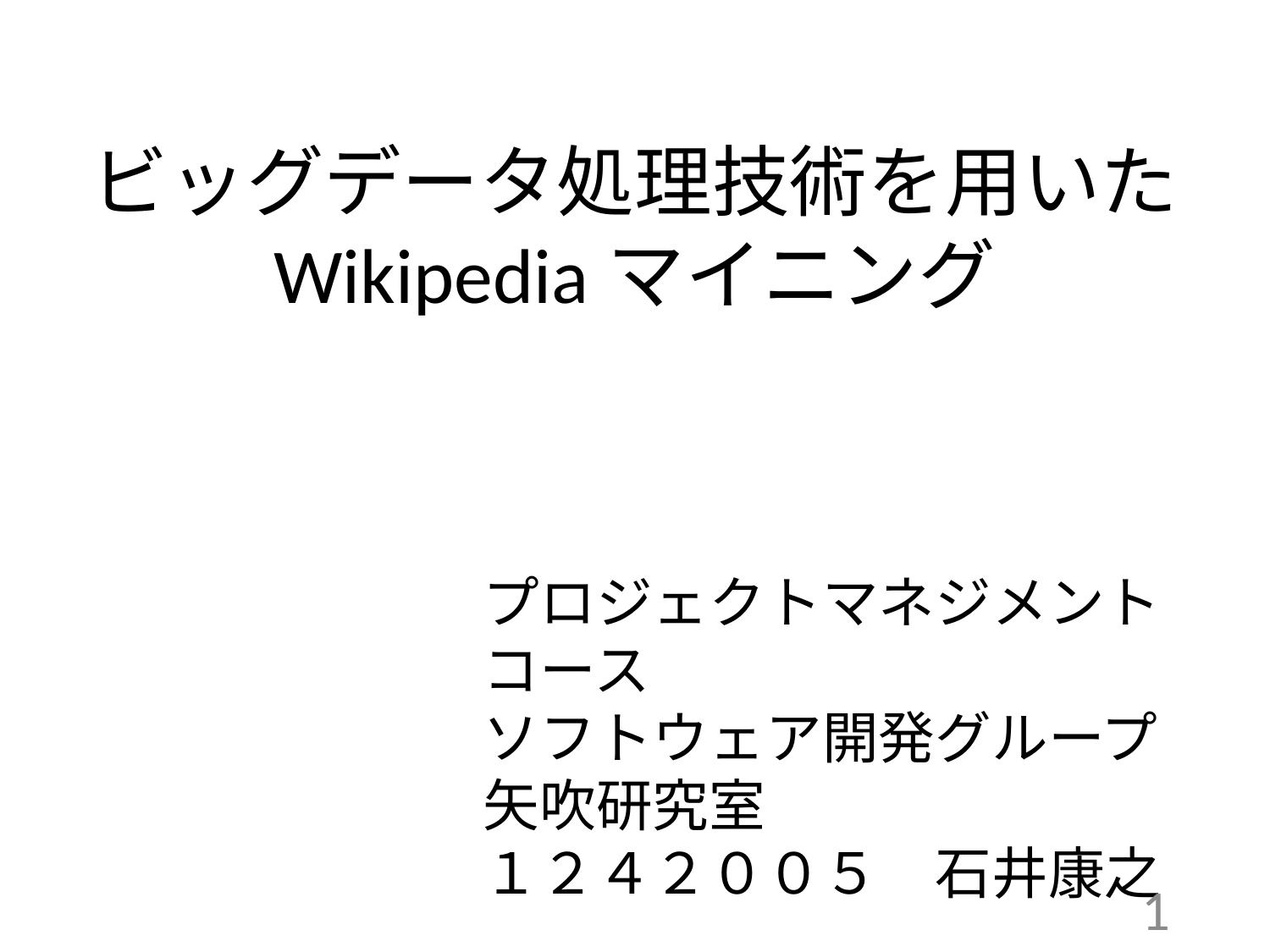

ビッグデータ処理技術を用いた
Wikipediaマイニング
プロジェクトマネジメントコース
ソフトウェア開発グループ
矢吹研究室
１２４２００５　石井康之
1